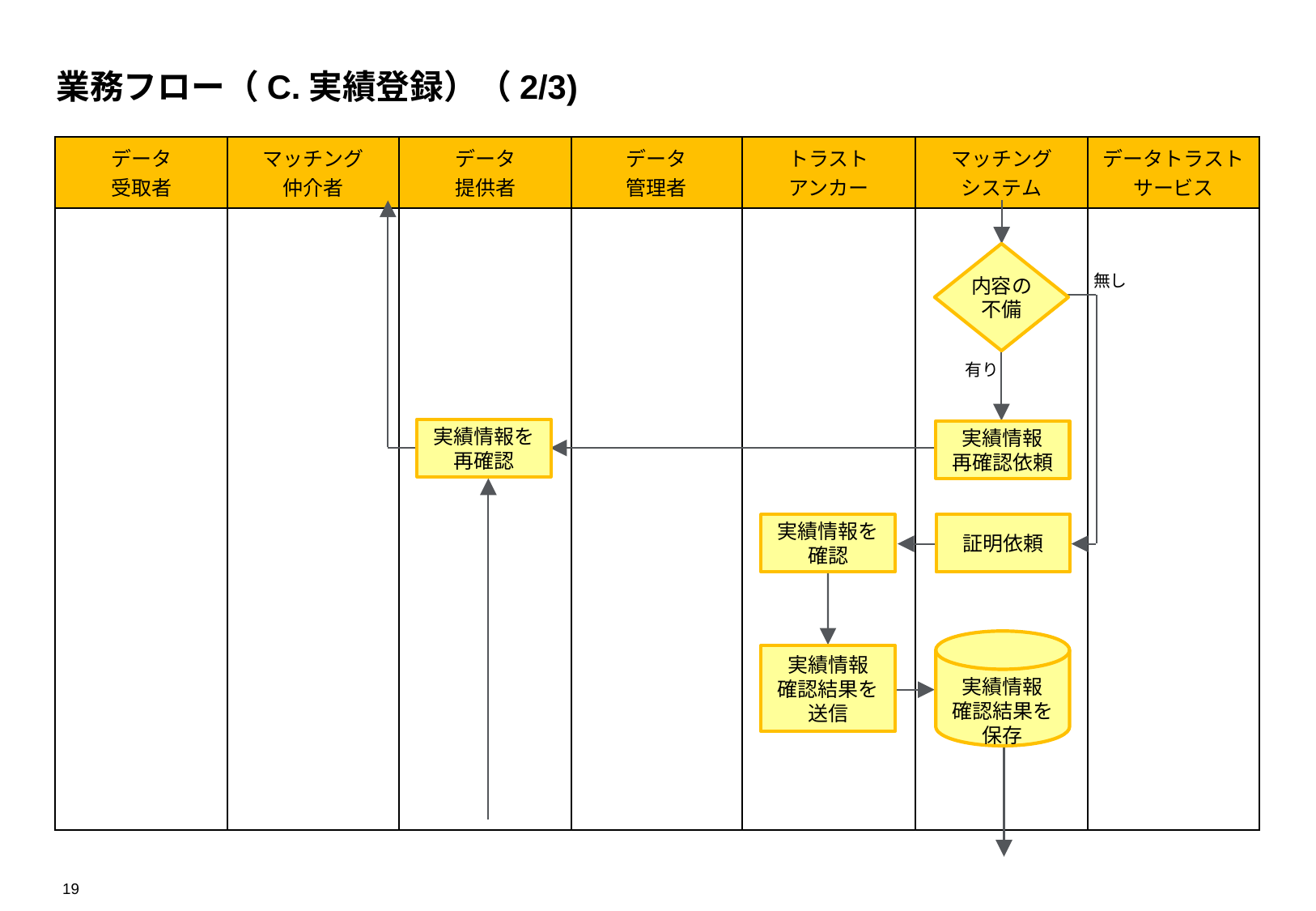

# 業務フロー（C.実績登録）（2/3)
| データ 受取者 | マッチング 仲介者 | データ 提供者 | データ 管理者 | トラスト アンカー | マッチング システム | データトラスト サービス |
| --- | --- | --- | --- | --- | --- | --- |
|  |  |  |  |  |  |  |
内容の
不備
無し
有り
実績情報を
再確認
実績情報
再確認依頼
実績情報を
確認
証明依頼
実績情報
確認結果を
保存
実績情報
確認結果を
送信
19